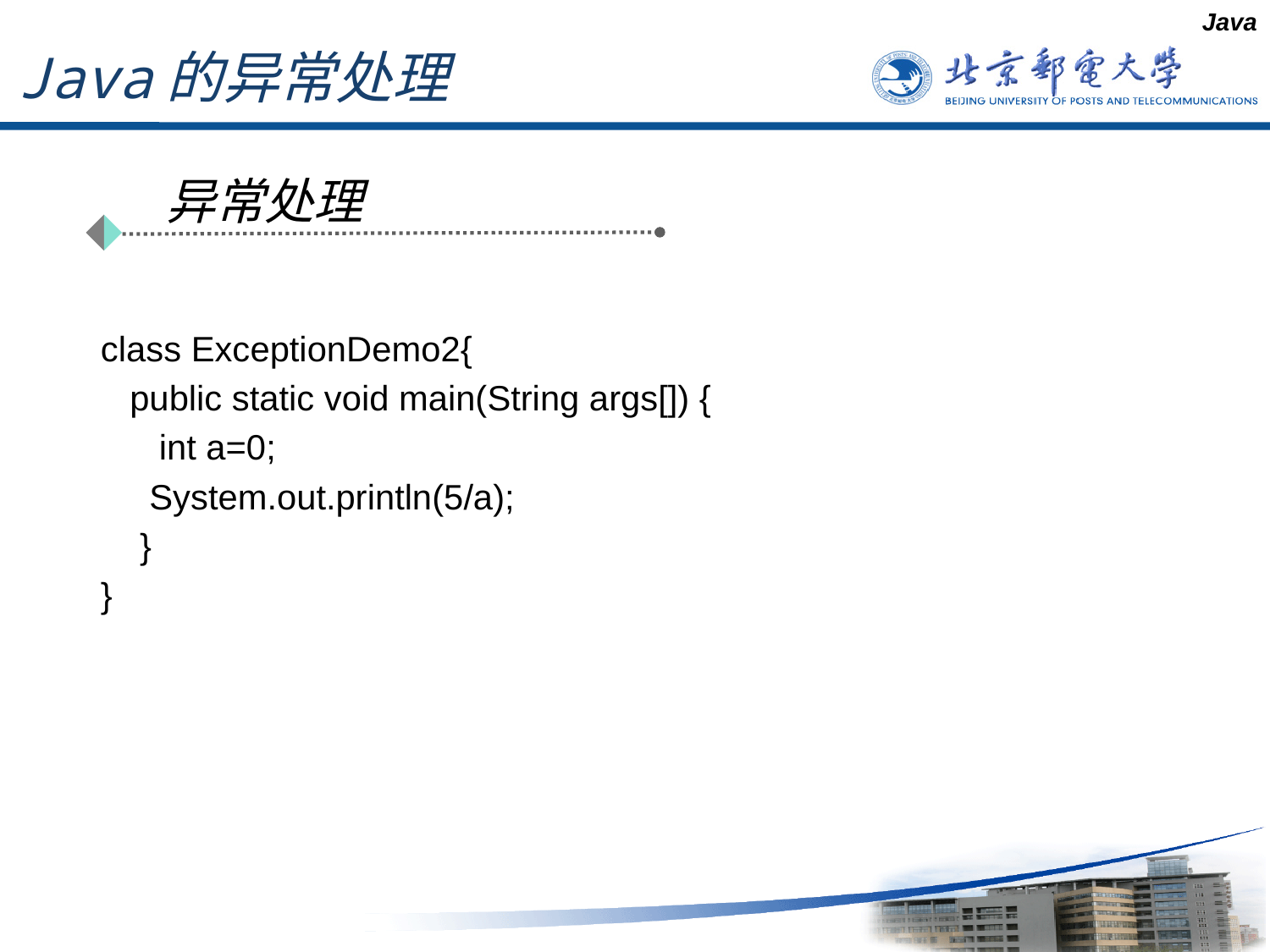

Java
# Java的异常处理

异常处理

class ExceptionDemo2{
   public static void main(String args[]) {
      int a=0;
     System.out.println(5/a);
    }
}